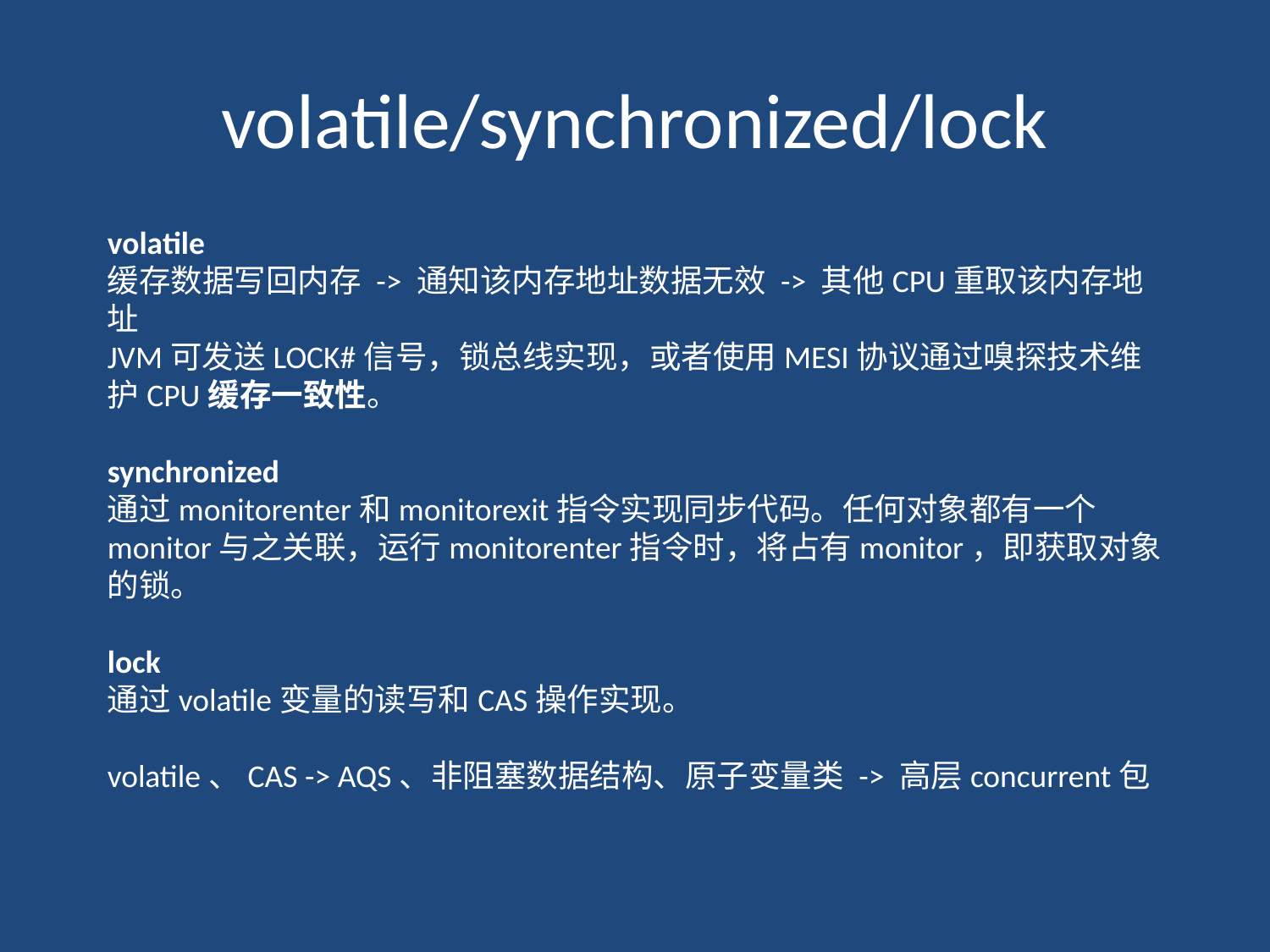

# volatile/synchronized/lock
volatile
缓存数据写回内存 -> 通知该内存地址数据无效 -> 其他CPU重取该内存地址
JVM可发送LOCK#信号，锁总线实现，或者使用MESI协议通过嗅探技术维护CPU缓存一致性。

synchronized
通过monitorenter和monitorexit指令实现同步代码。任何对象都有一个monitor与之关联，运行monitorenter指令时，将占有monitor，即获取对象的锁。

lock
通过volatile变量的读写和CAS操作实现。

volatile、CAS -> AQS、非阻塞数据结构、原子变量类 -> 高层concurrent包